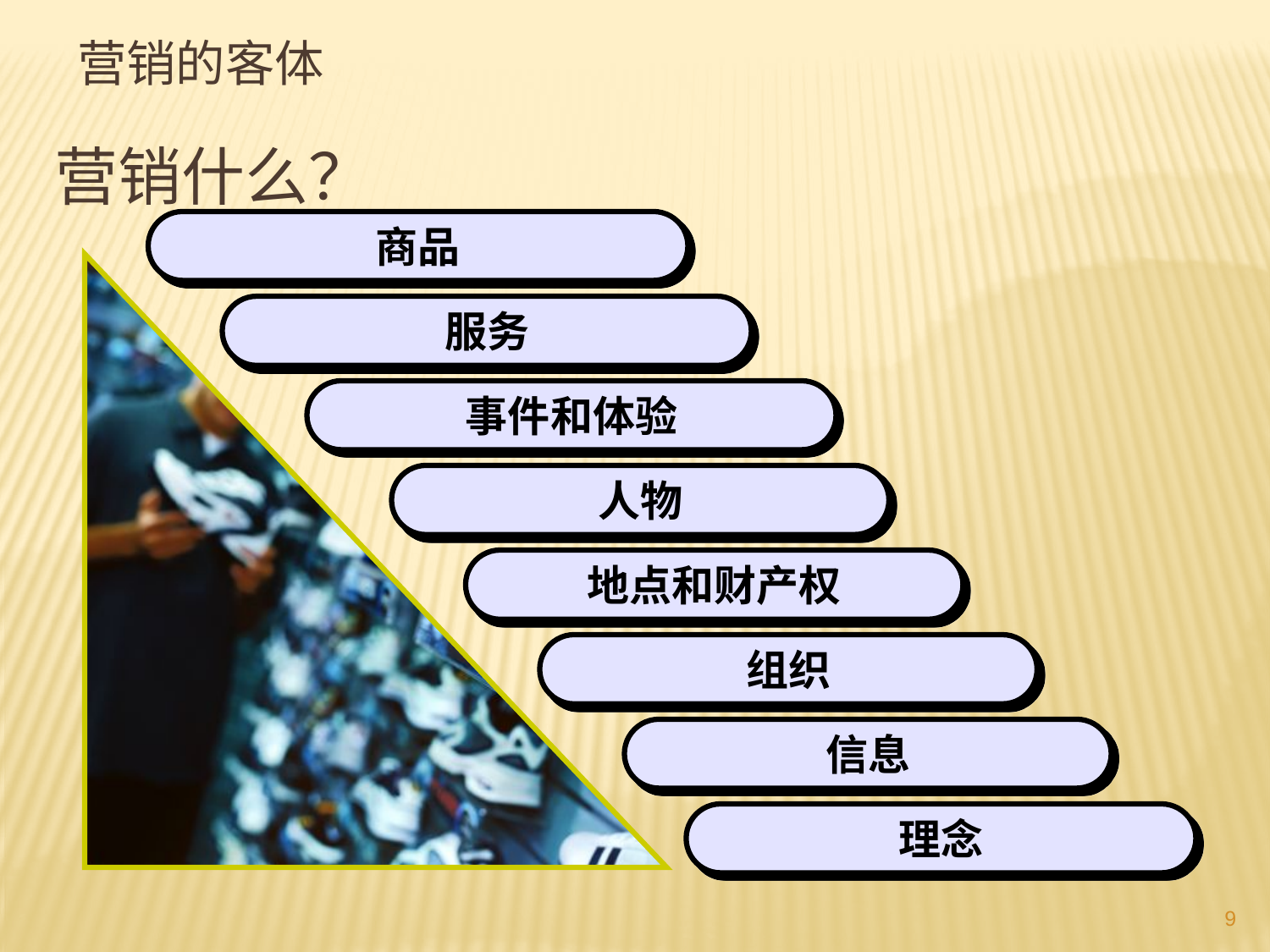

营销的客体
营销什么？
商品

服务
事件和体验
人物
地点和财产权
组织
信息
理念
9